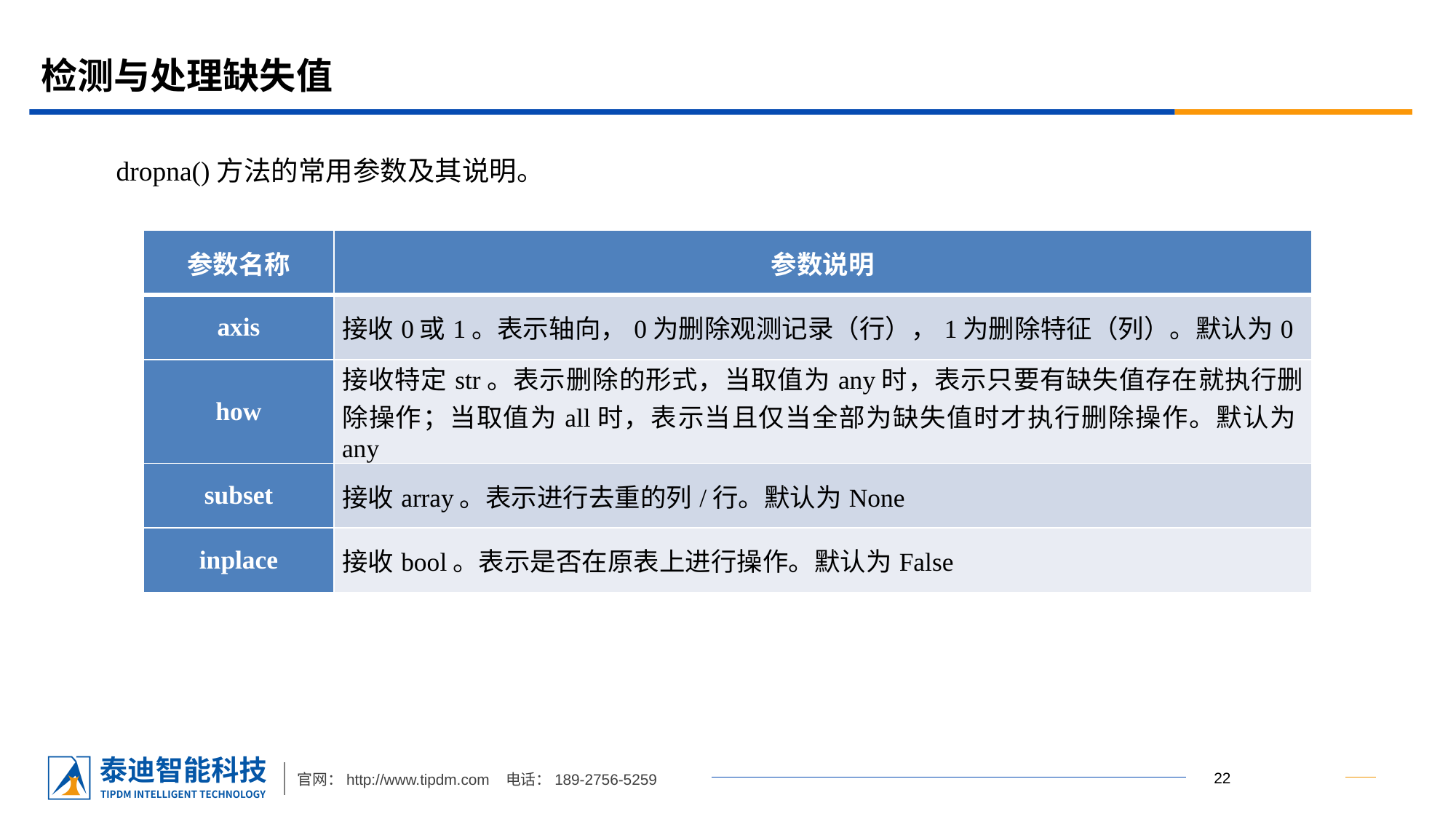

# 检测与处理缺失值
dropna()方法的常用参数及其说明。

| 参数名称 | 参数说明 |
| --- | --- |
| axis | 接收0或1。表示轴向，0为删除观测记录（行），1为删除特征（列）。默认为0 |
| how | 接收特定str。表示删除的形式，当取值为any时，表示只要有缺失值存在就执行删除操作；当取值为all时，表示当且仅当全部为缺失值时才执行删除操作。默认为any |
| subset | 接收array。表示进行去重的列/行。默认为None |
| inplace | 接收bool。表示是否在原表上进行操作。默认为False |